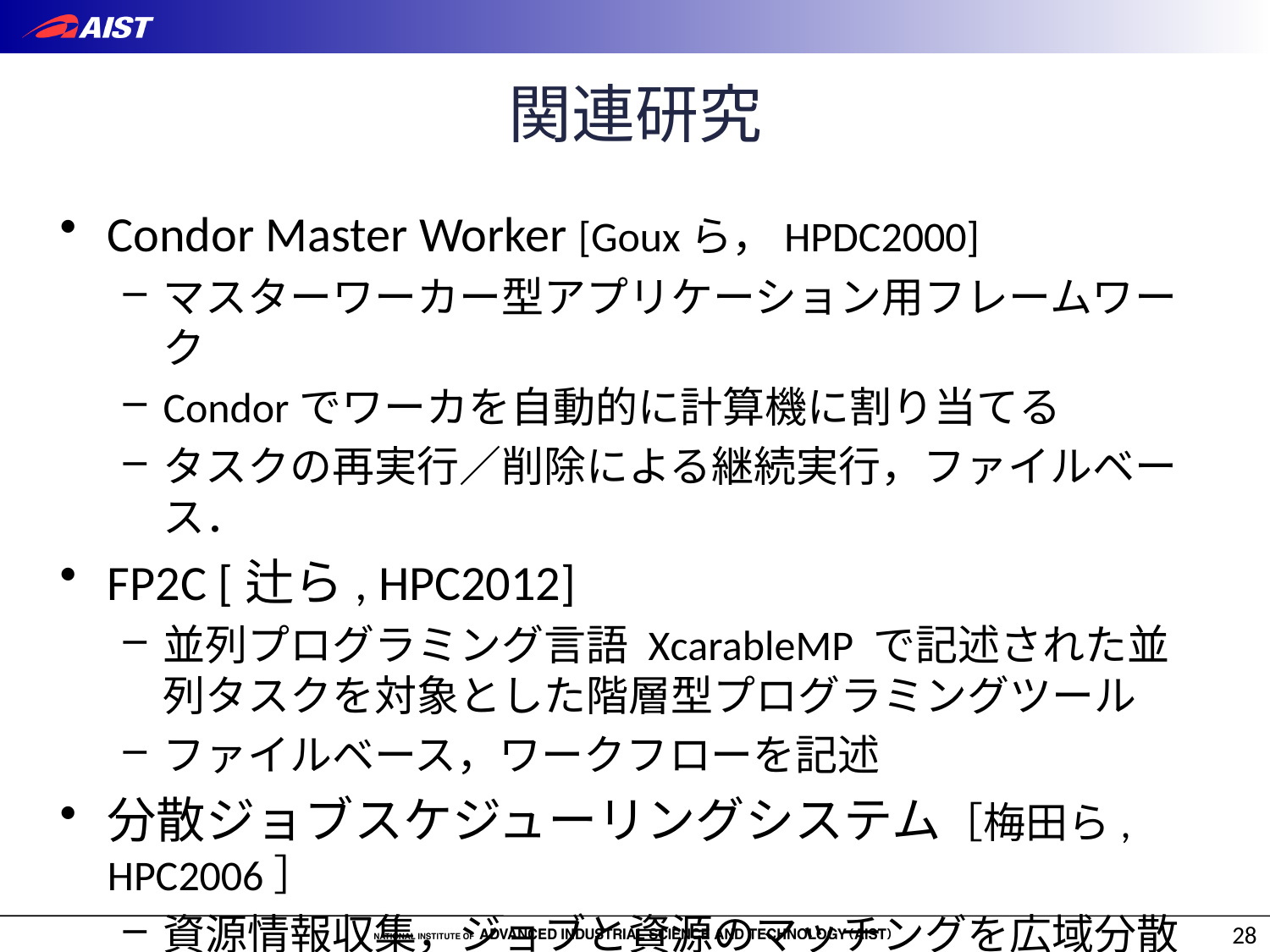

# 関連研究
Condor Master Worker [Gouxら，HPDC2000]
マスターワーカー型アプリケーション用フレームワーク
Condorでワーカを自動的に計算機に割り当てる
タスクの再実行／削除による継続実行，ファイルベース．
FP2C [辻ら, HPC2012]
並列プログラミング言語 XcarableMP で記述された並列タスクを対象とした階層型プログラミングツール
ファイルベース，ワークフローを記述
分散ジョブスケジューリングシステム［梅田ら, HPC2006］
資源情報収集，ジョブと資源のマッチングを広域分散処理
疎結合な環境でスループット向上を目的
28